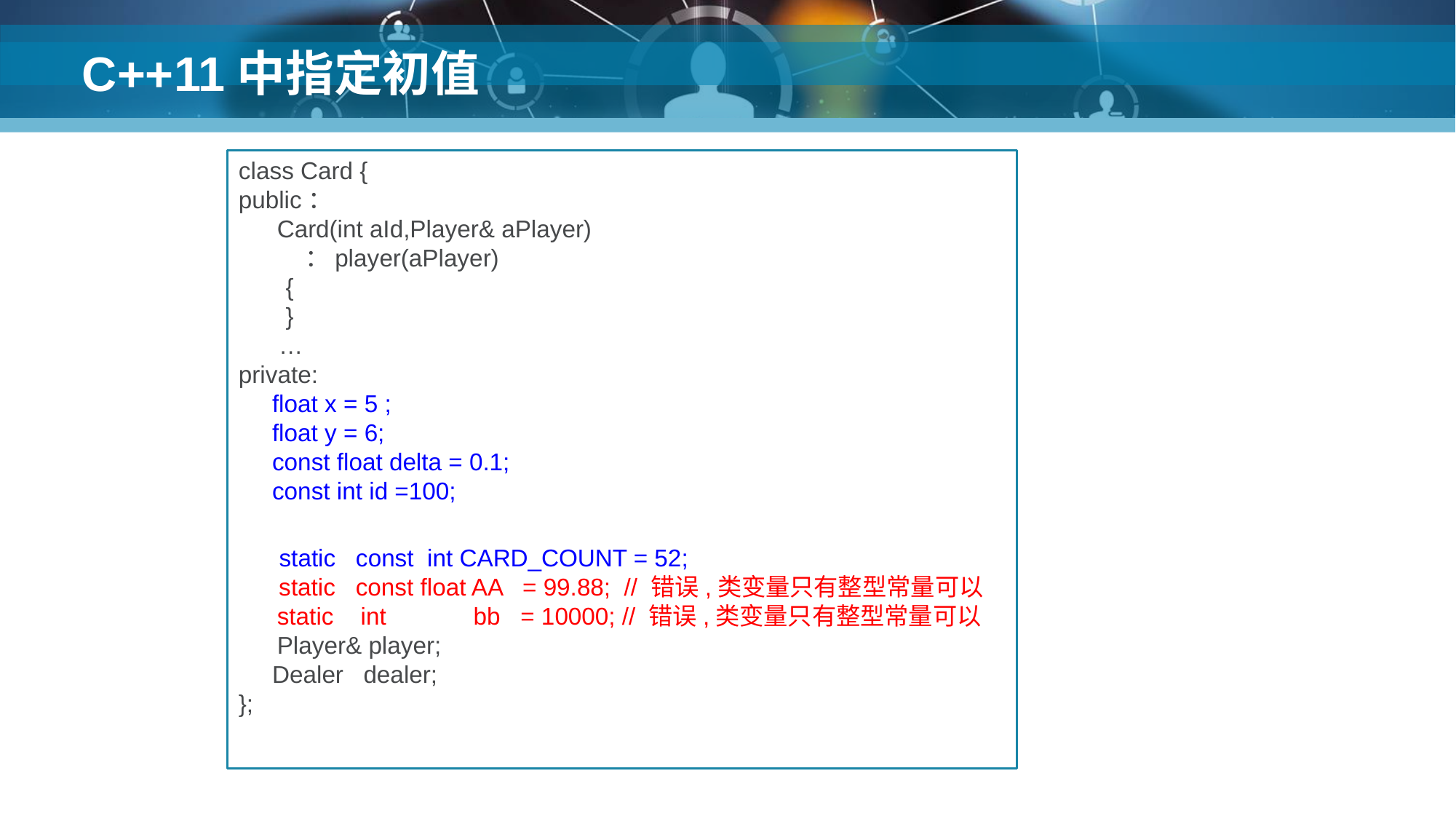

# C++11中指定初值
class Card {
public：
      Card(int aId,Player& aPlayer)
         ：player(aPlayer)
       {
       }
      …
private:
     float x = 5 ;
     float y = 6;
     const float delta = 0.1;
     const int id =100;
      static   const  int CARD_COUNT = 52;
      static   const float AA   = 99.88;  // 错误,类变量只有整型常量可以
      static    int             bb   = 10000; // 错误,类变量只有整型常量可以
      Player& player;
     Dealer   dealer;
};